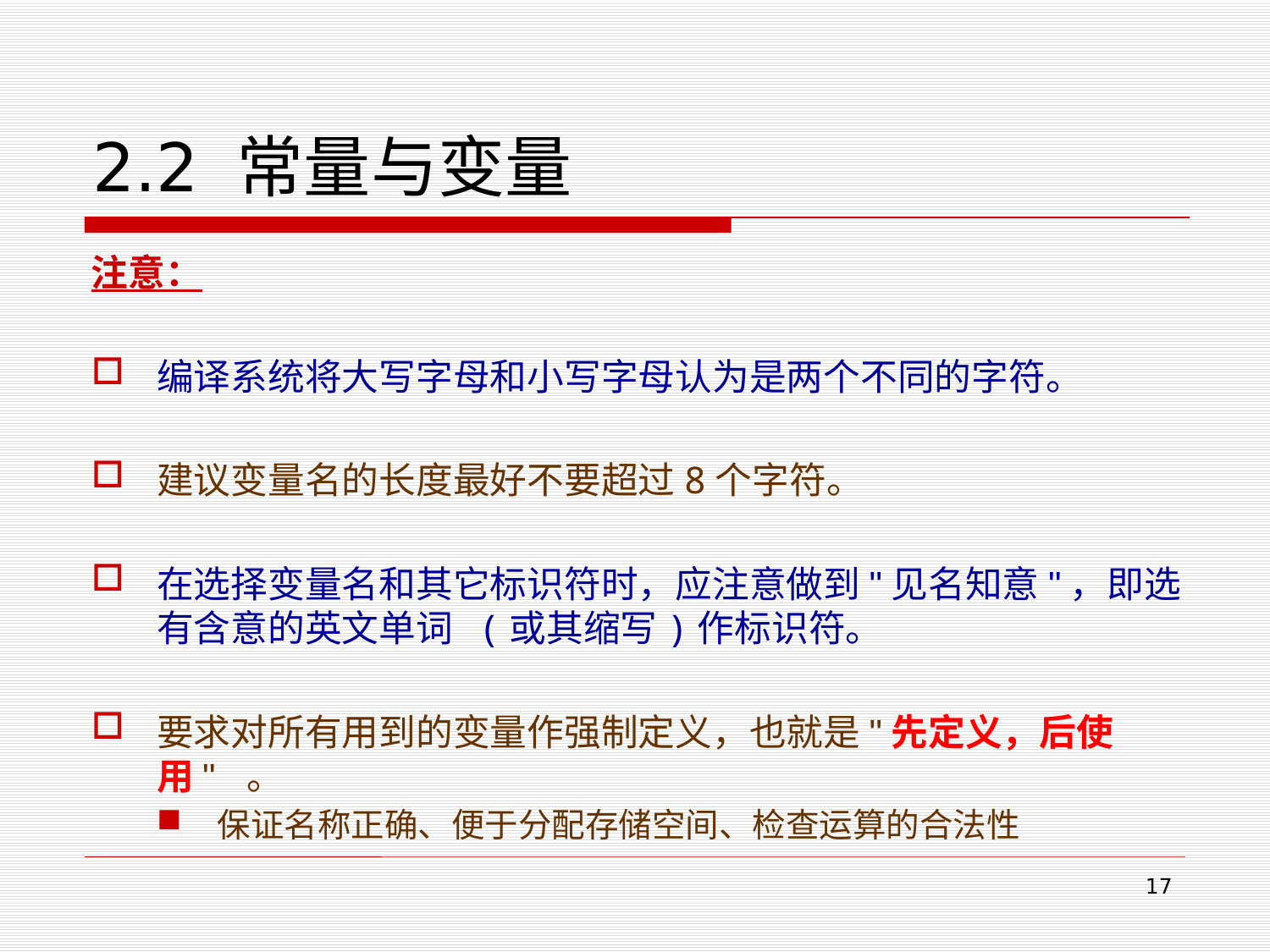

# 2.2 常量与变量
注意：

编译系统将大写字母和小写字母认为是两个不同的字符。

建议变量名的长度最好不要超过8个字符。

在选择变量名和其它标识符时，应注意做到"见名知意"，即选有含意的英文单词  (或其缩写)作标识符。

要求对所有用到的变量作强制定义，也就是"先定义，后使用" 。
保证名称正确、便于分配存储空间、检查运算的合法性
17